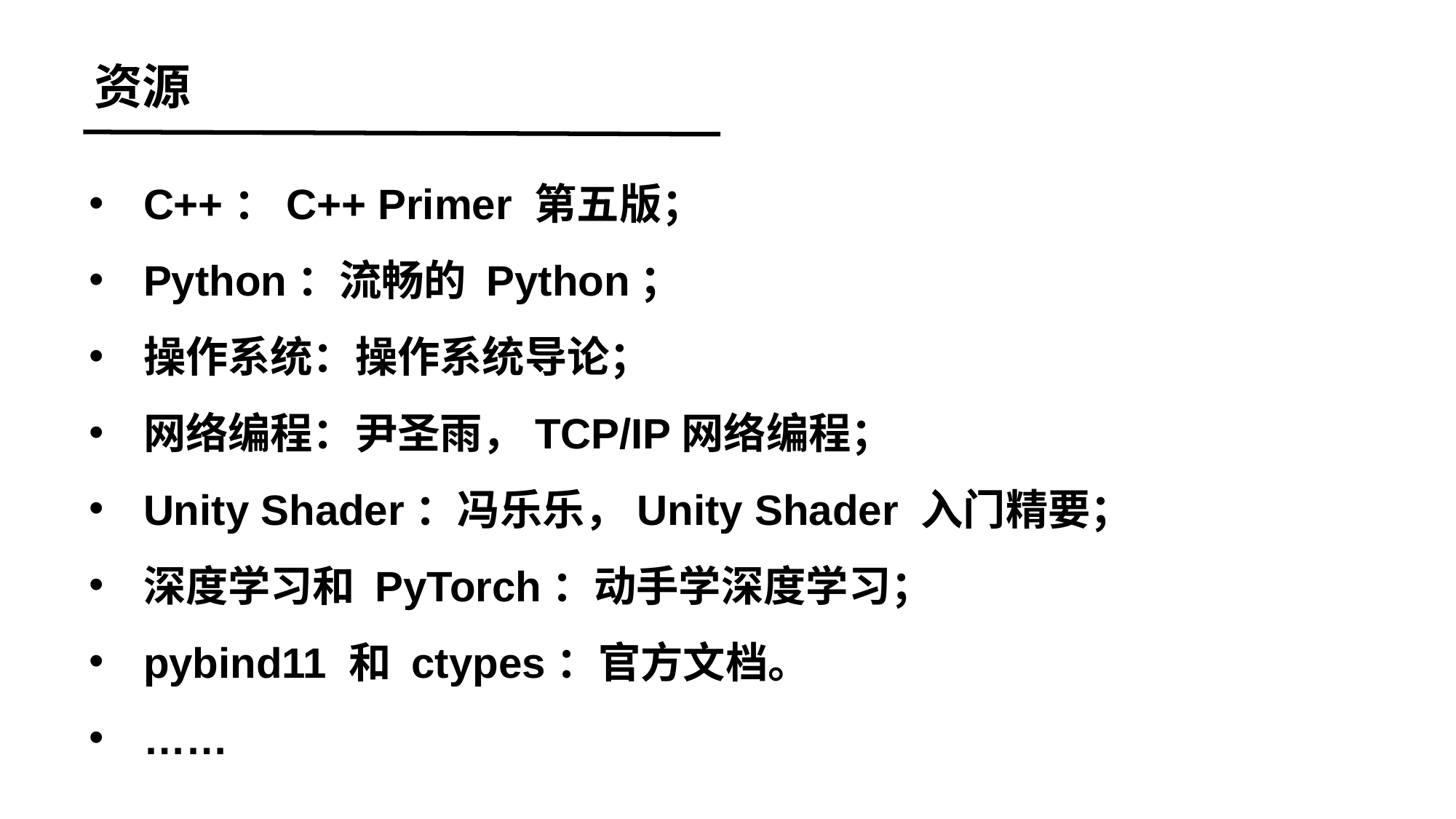

资源
C++：C++ Primer 第五版；
Python：流畅的 Python；
操作系统：操作系统导论；
网络编程：尹圣雨，TCP/IP网络编程；
Unity Shader：冯乐乐，Unity Shader 入门精要；
深度学习和 PyTorch：动手学深度学习；
pybind11 和 ctypes：官方文档。
……